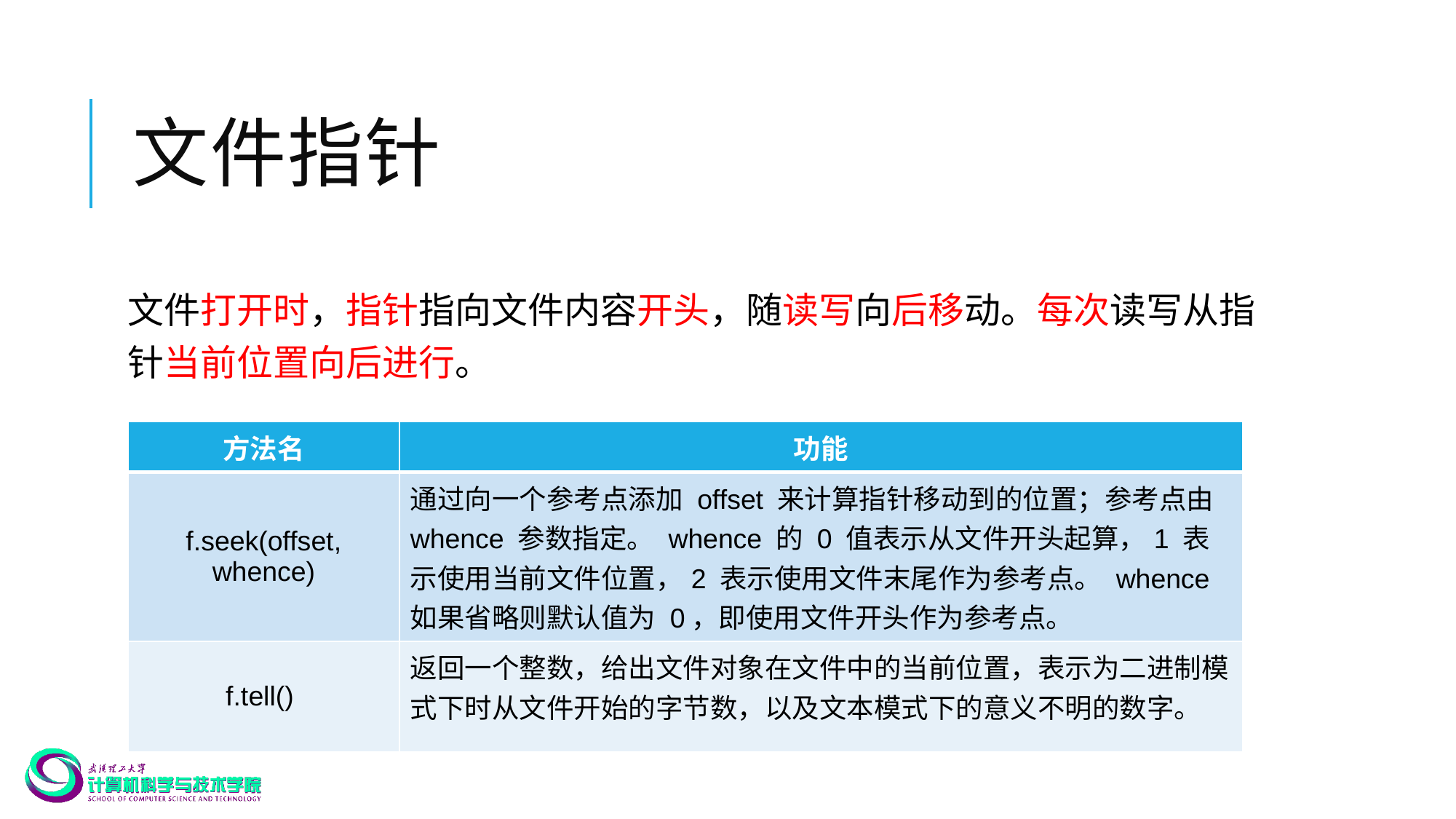

# 文件指针
文件打开时，指针指向文件内容开头，随读写向后移动。每次读写从指针当前位置向后进行。

| 方法名 | 功能 |
| --- | --- |
| f.seek(offset, whence) | 通过向一个参考点添加 offset 来计算指针移动到的位置；参考点由 whence 参数指定。 whence 的 0 值表示从文件开头起算，1 表示使用当前文件位置，2 表示使用文件末尾作为参考点。 whence 如果省略则默认值为 0，即使用文件开头作为参考点。 |
| f.tell() | 返回一个整数，给出文件对象在文件中的当前位置，表示为二进制模式下时从文件开始的字节数，以及文本模式下的意义不明的数字。 |